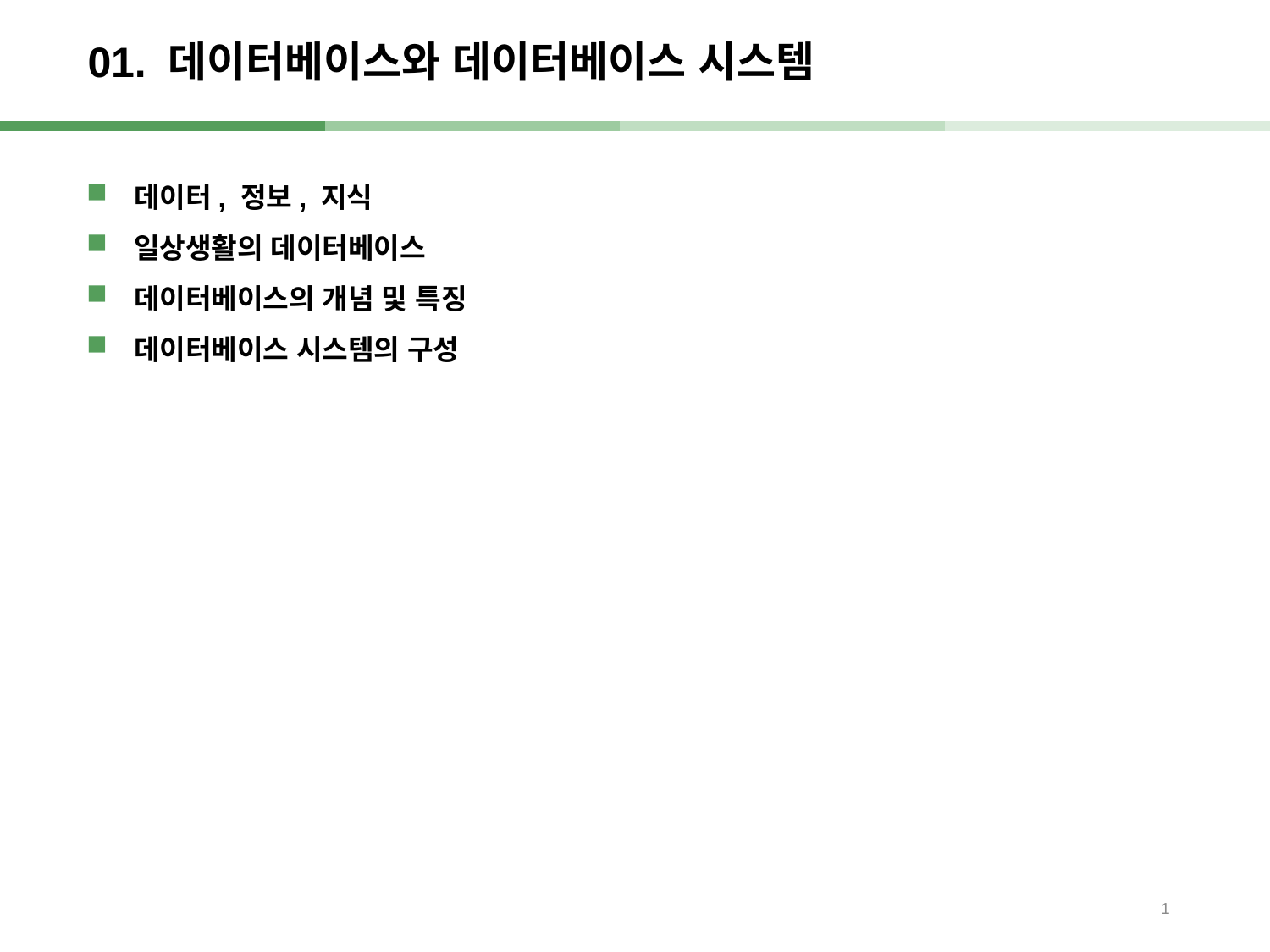

# 01. 데이터베이스와 데이터베이스 시스템
데이터, 정보, 지식
일상생활의 데이터베이스
데이터베이스의 개념 및 특징
데이터베이스 시스템의 구성

1